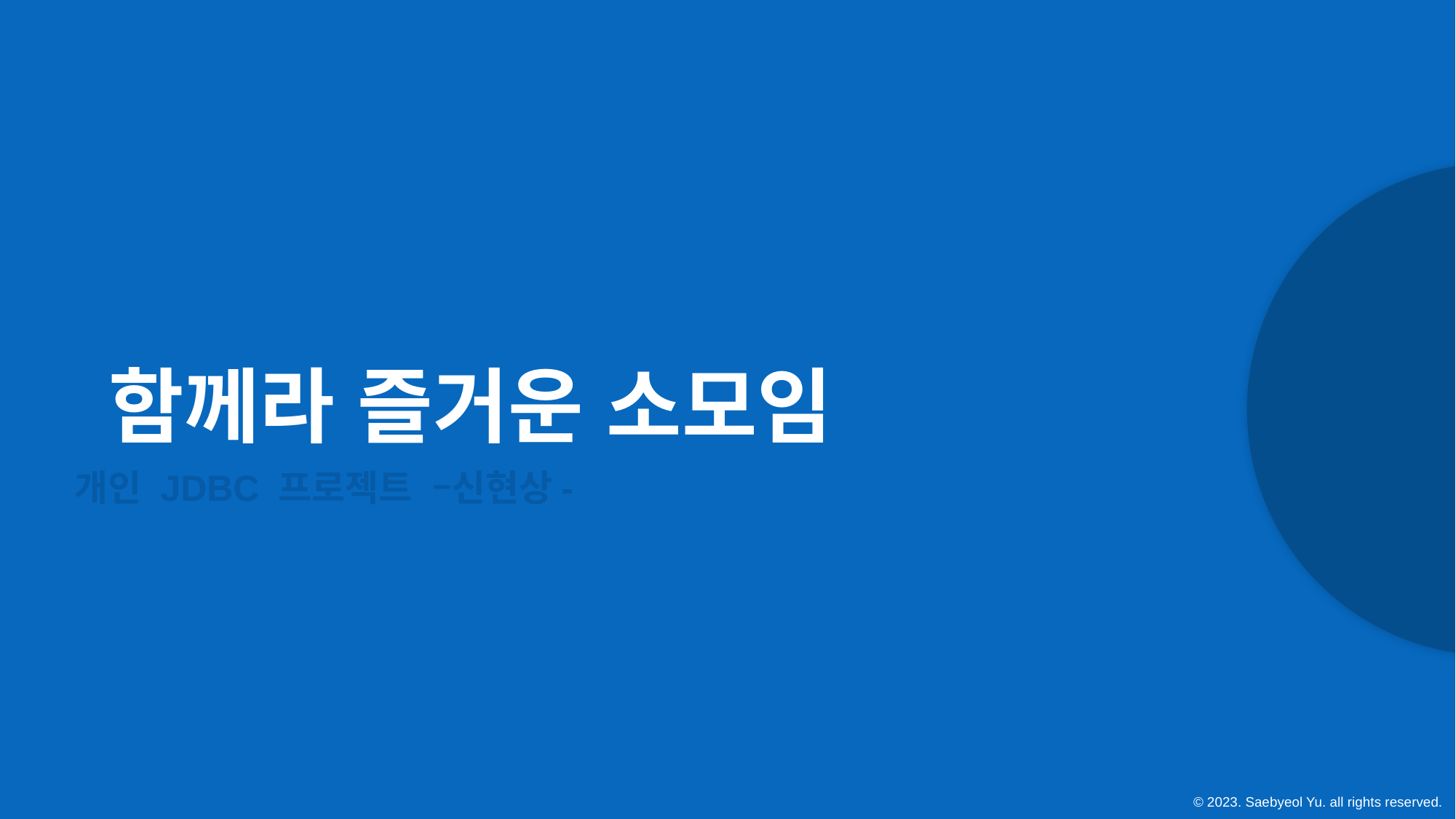

함께라 즐거운 소모임
개인 JDBC 프로젝트  –신현상-